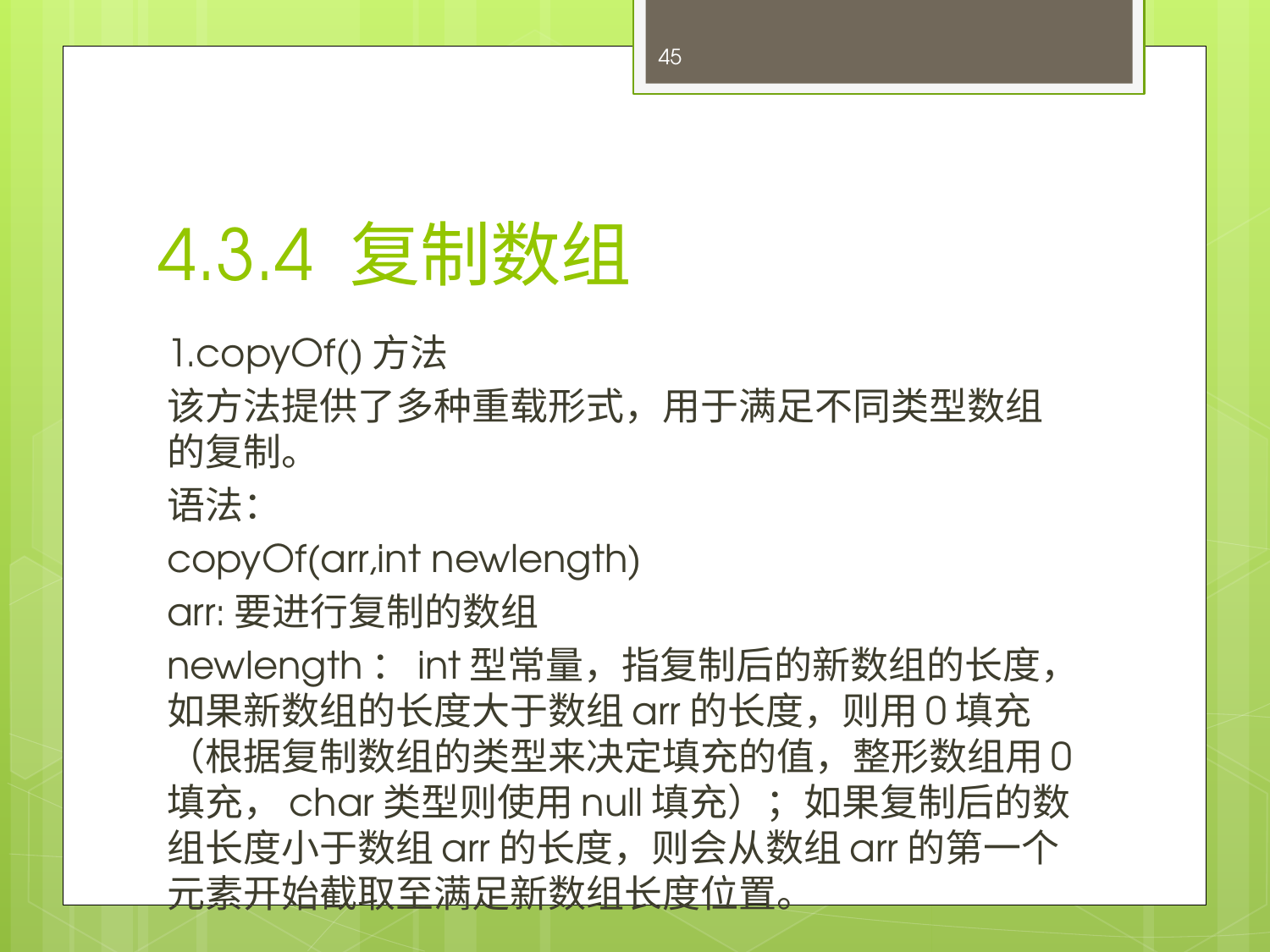

45
# 4.3.4 复制数组
1.copyOf()方法
该方法提供了多种重载形式，用于满足不同类型数组的复制。
语法：
copyOf(arr,int newlength)
arr:要进行复制的数组
newlength：int型常量，指复制后的新数组的长度，如果新数组的长度大于数组arr的长度，则用0填充（根据复制数组的类型来决定填充的值，整形数组用0填充，char类型则使用null填充）；如果复制后的数组长度小于数组arr的长度，则会从数组arr的第一个元素开始截取至满足新数组长度位置。